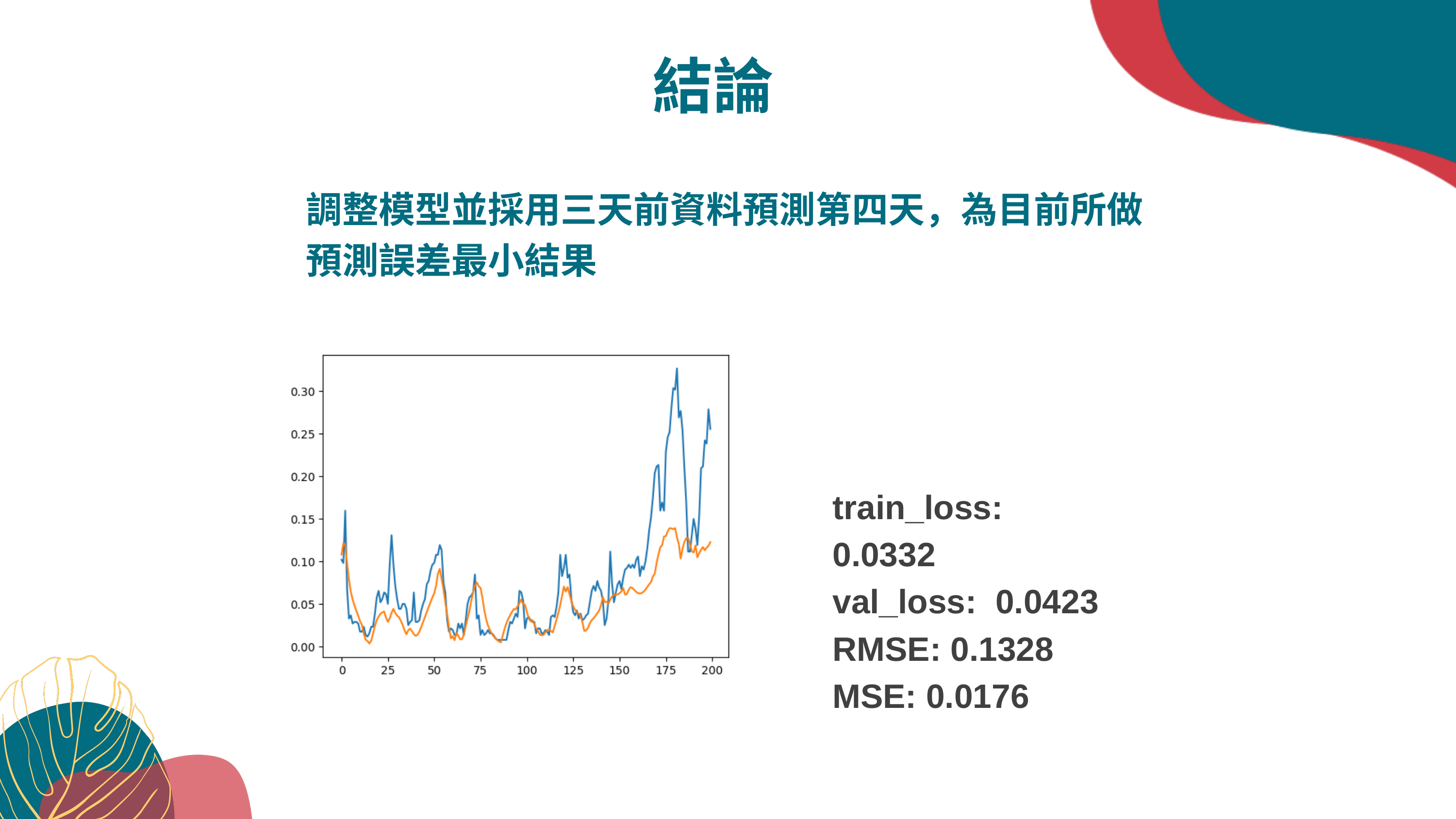

結論
調整模型並採用三天前資料預測第四天，為目前所做預測誤差最小結果

train_loss: 0.0332
val_loss:  0.0423
RMSE: 0.1328
MSE: 0.0176